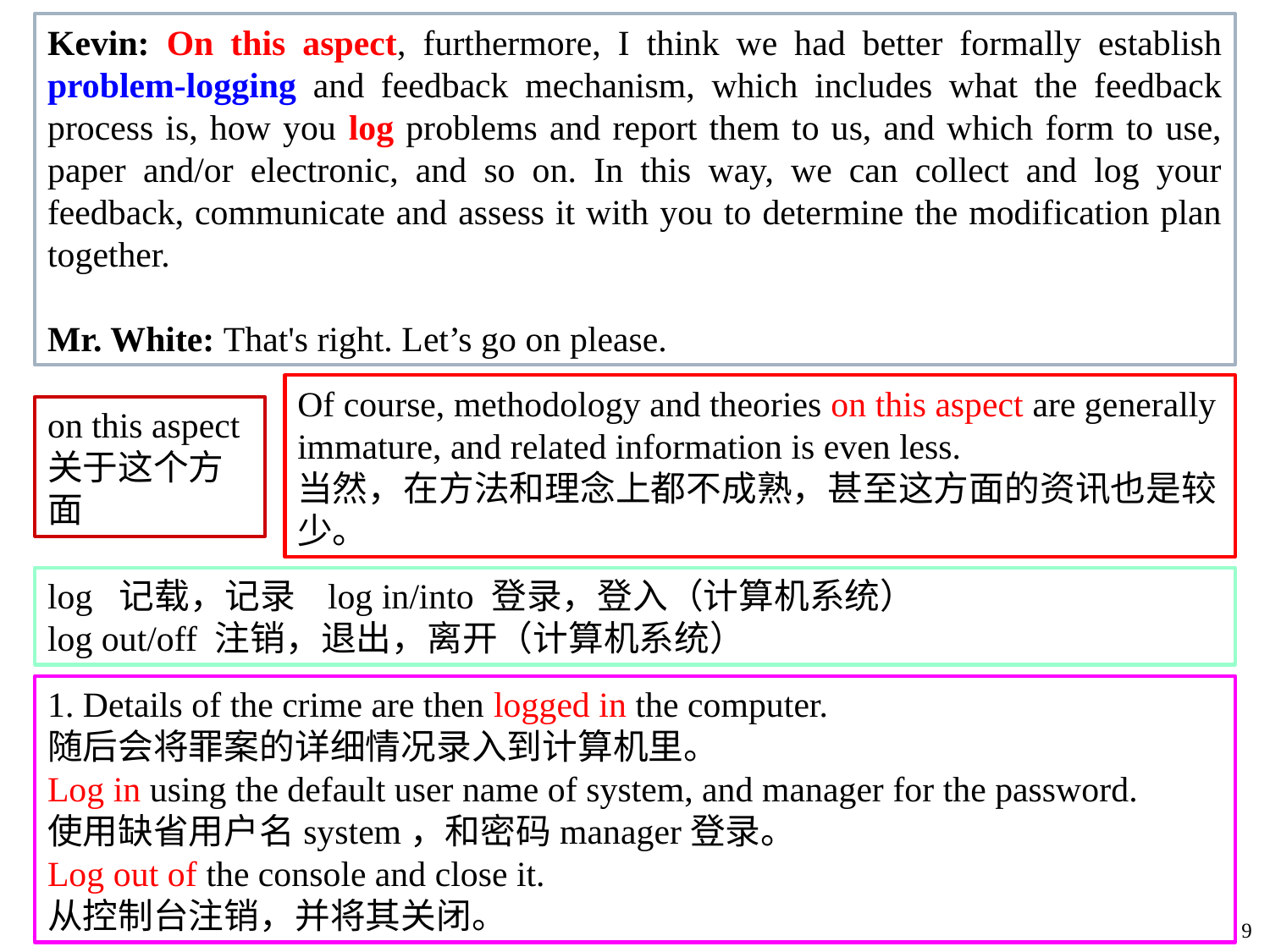

Kevin: On this aspect, furthermore, I think we had better formally establish problem-logging and feedback mechanism, which includes what the feedback process is, how you log problems and report them to us, and which form to use, paper and/or electronic, and so on. In this way, we can collect and log your feedback, communicate and assess it with you to determine the modification plan together.

Mr. White: That's right. Let’s go on please.
Of course, methodology and theories on this aspect are generally immature, and related information is even less.
当然，在方法和理念上都不成熟，甚至这方面的资讯也是较少。
on this aspect 关于这个方面
log  记载，记录   log in/into 登录，登入（计算机系统）
log out/off 注销，退出，离开（计算机系统）
1. Details of the crime are then logged in the computer.
随后会将罪案的详细情况录入到计算机里。
Log in using the default user name of system, and manager for the password.
使用缺省用户名system，和密码manager登录。
Log out of the console and close it.
从控制台注销，并将其关闭。
9